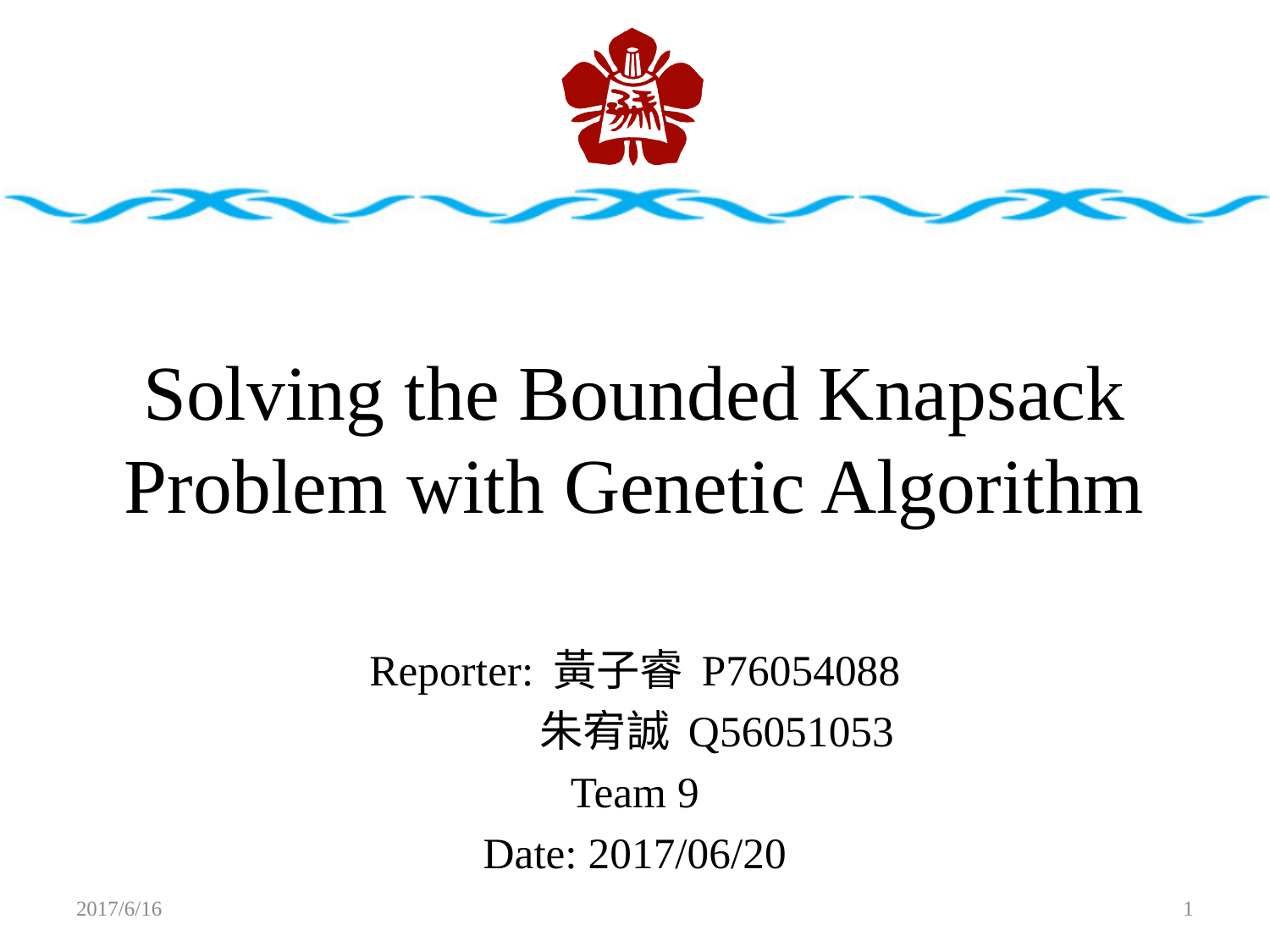

# Solving the Bounded Knapsack Problem with Genetic Algorithm
Reporter: 黃子睿 P76054088
                朱宥誠 Q56051053
Team 9
Date: 2017/06/20
2017/6/16
1